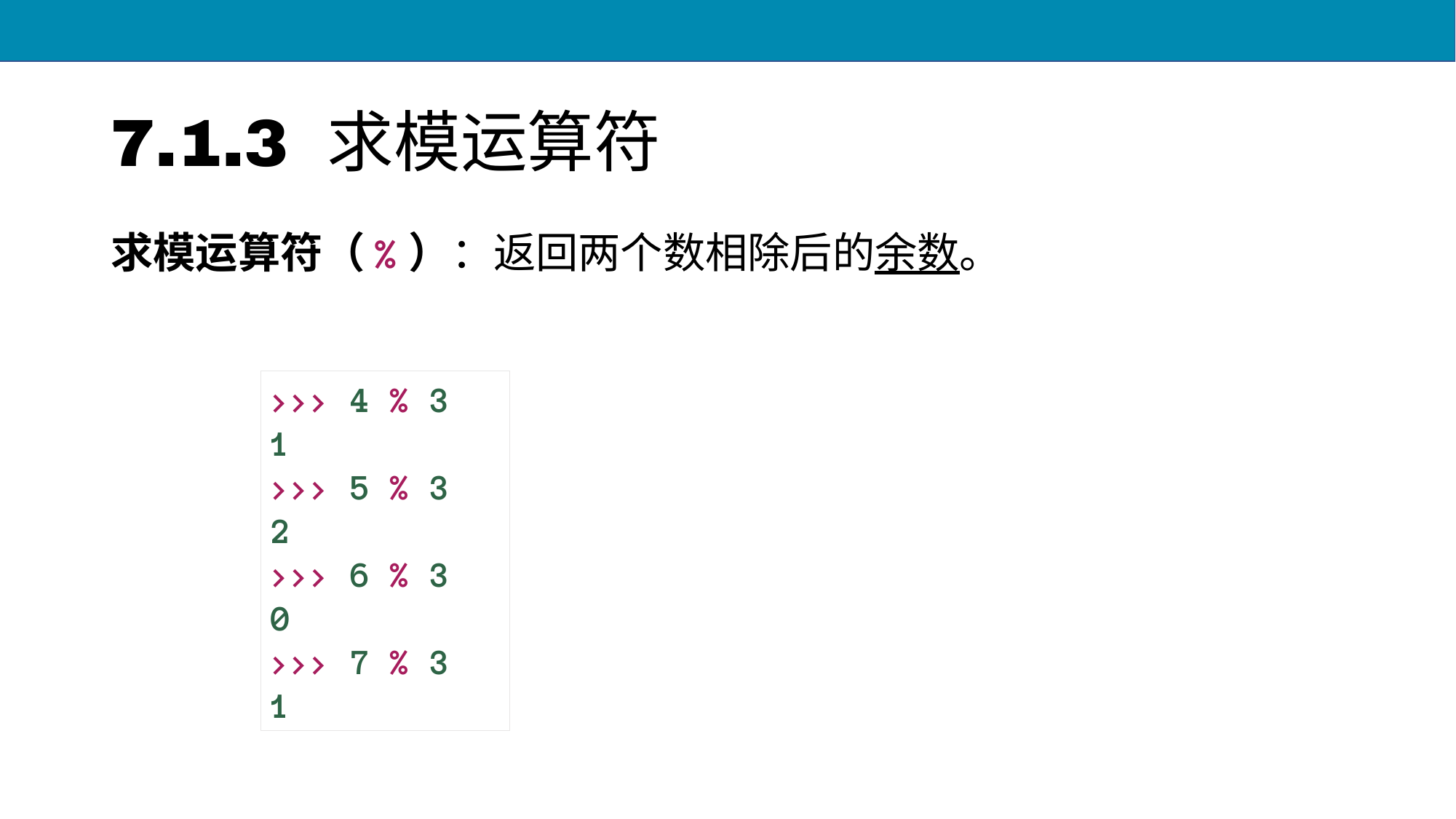

# 7.1.3 求模运算符
求模运算符（%）：返回两个数相除后的余数。
>>> 4 % 3
1
>>> 5 % 3
2
>>> 6 % 3
0
>>> 7 % 3
1